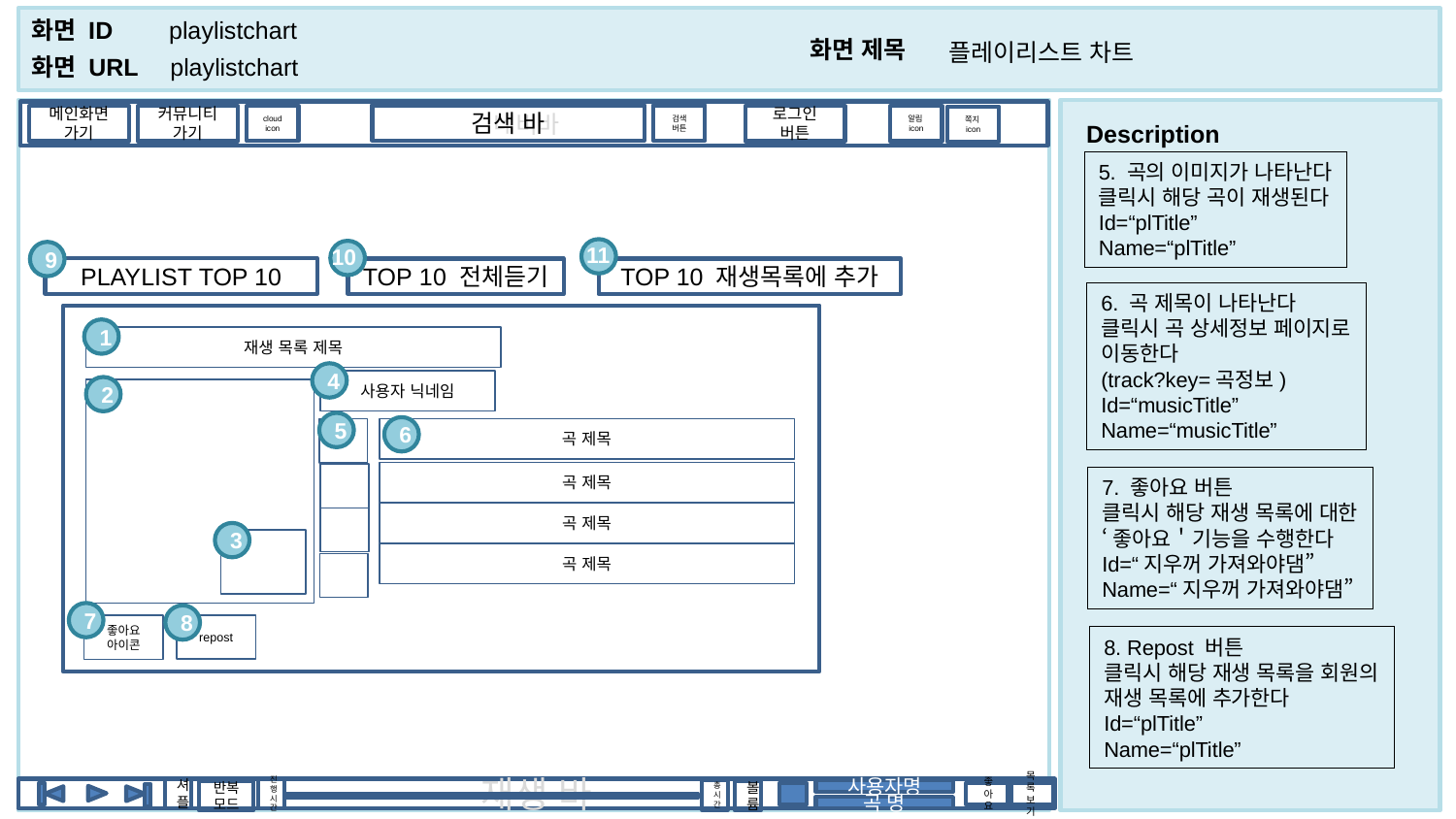

playlistchart
플레이리스트 차트
playlistchart
      네비바
검색 바
검색
버튼
cloud
icon
메인화면
가기
커뮤니티가기
로그인
버튼
알림icon
쪽지icon
5. 곡의 이미지가 나타난다
클릭시 해당 곡이 재생된다
Id=“plTitle”
Name=“plTitle”
11
10

9
PLAYLIST TOP 10
TOP 10 전체듣기
TOP 10 재생목록에 추가
6. 곡 제목이 나타난다
클릭시 곡 상세정보 페이지로
이동한다
(track?key=곡정보)
Id=“musicTitle”
Name=“musicTitle”

재생 목록 제목
사용자 닉네임

곡 제목
곡 제목

곡 제목

곡 제목

repost
좋아요
아이콘
1
4
2
5
6
7. 좋아요 버튼
클릭시 해당 재생 목록에 대한
‘좋아요＇기능을 수행한다
Id=“지우꺼 가져와야댐”
Name=“지우꺼 가져와야댐”
3
7
8
8. Repost 버튼
클릭시 해당 재생 목록을 회원의
재생 목록에 추가한다
Id=“plTitle”
Name=“plTitle”
셔플
진행시간
재생 바
총시간
사용자명
볼륨
반복 모드

좋아요
목록
보기

곡 명